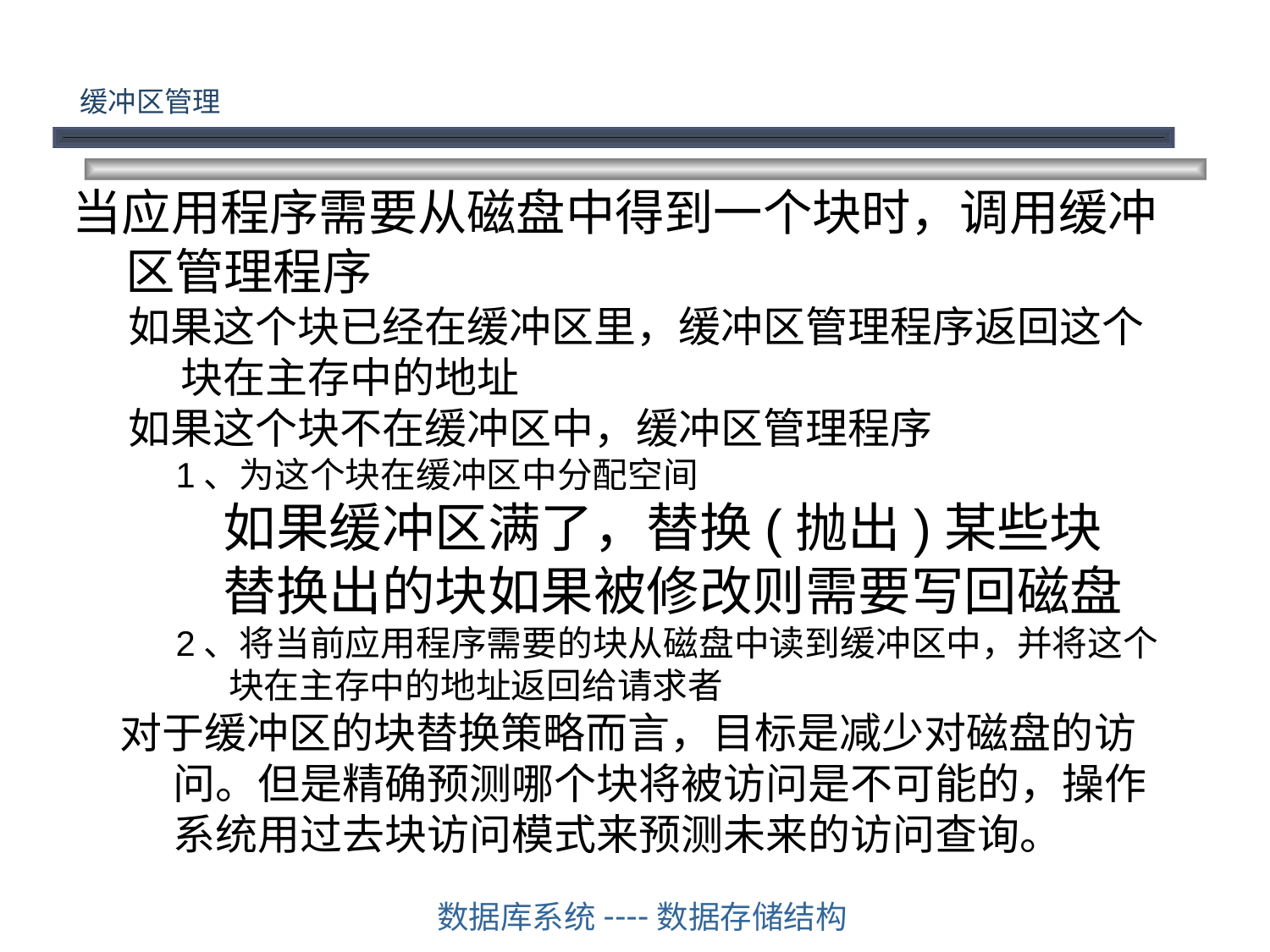

缓冲区管理
当应用程序需要从磁盘中得到一个块时，调用缓冲区管理程序
如果这个块已经在缓冲区里，缓冲区管理程序返回这个块在主存中的地址
如果这个块不在缓冲区中，缓冲区管理程序
1、为这个块在缓冲区中分配空间
如果缓冲区满了，替换(抛出)某些块
替换出的块如果被修改则需要写回磁盘
2、将当前应用程序需要的块从磁盘中读到缓冲区中，并将这个块在主存中的地址返回给请求者
对于缓冲区的块替换策略而言，目标是减少对磁盘的访问。但是精确预测哪个块将被访问是不可能的，操作系统用过去块访问模式来预测未来的访问查询。
数据库系统----数据存储结构